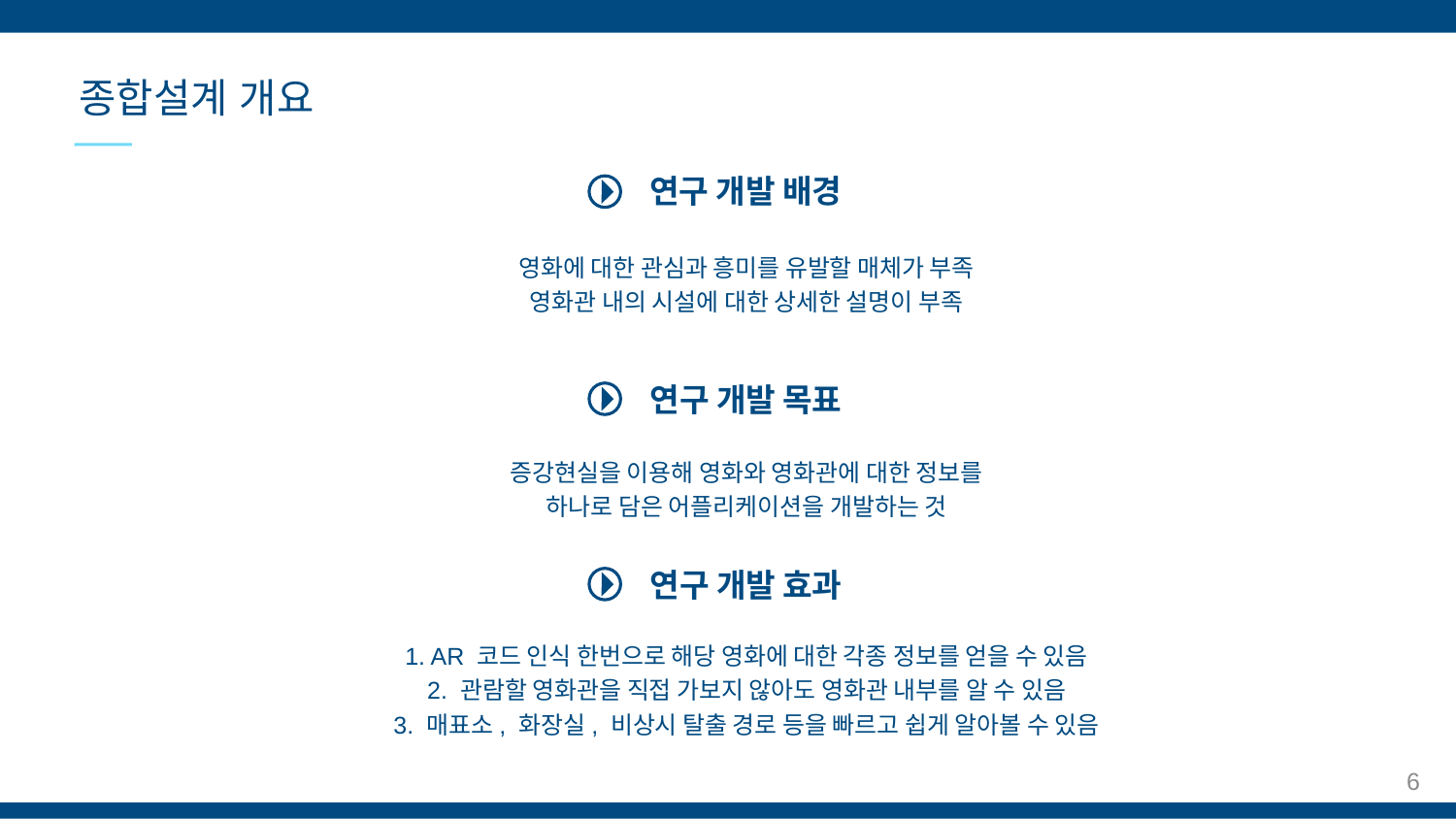

종합설계 개요
연구 개발 배경

영화에 대한 관심과 흥미를 유발할 매체가 부족
영화관 내의 시설에 대한 상세한 설명이 부족
연구 개발 목표

증강현실을 이용해 영화와 영화관에 대한 정보를
하나로 담은 어플리케이션을 개발하는 것
연구 개발 효과

1. AR 코드 인식 한번으로 해당 영화에 대한 각종 정보를 얻을 수 있음
2. 관람할 영화관을 직접 가보지 않아도 영화관 내부를 알 수 있음
3. 매표소, 화장실, 비상시 탈출 경로 등을 빠르고 쉽게 알아볼 수 있음
6